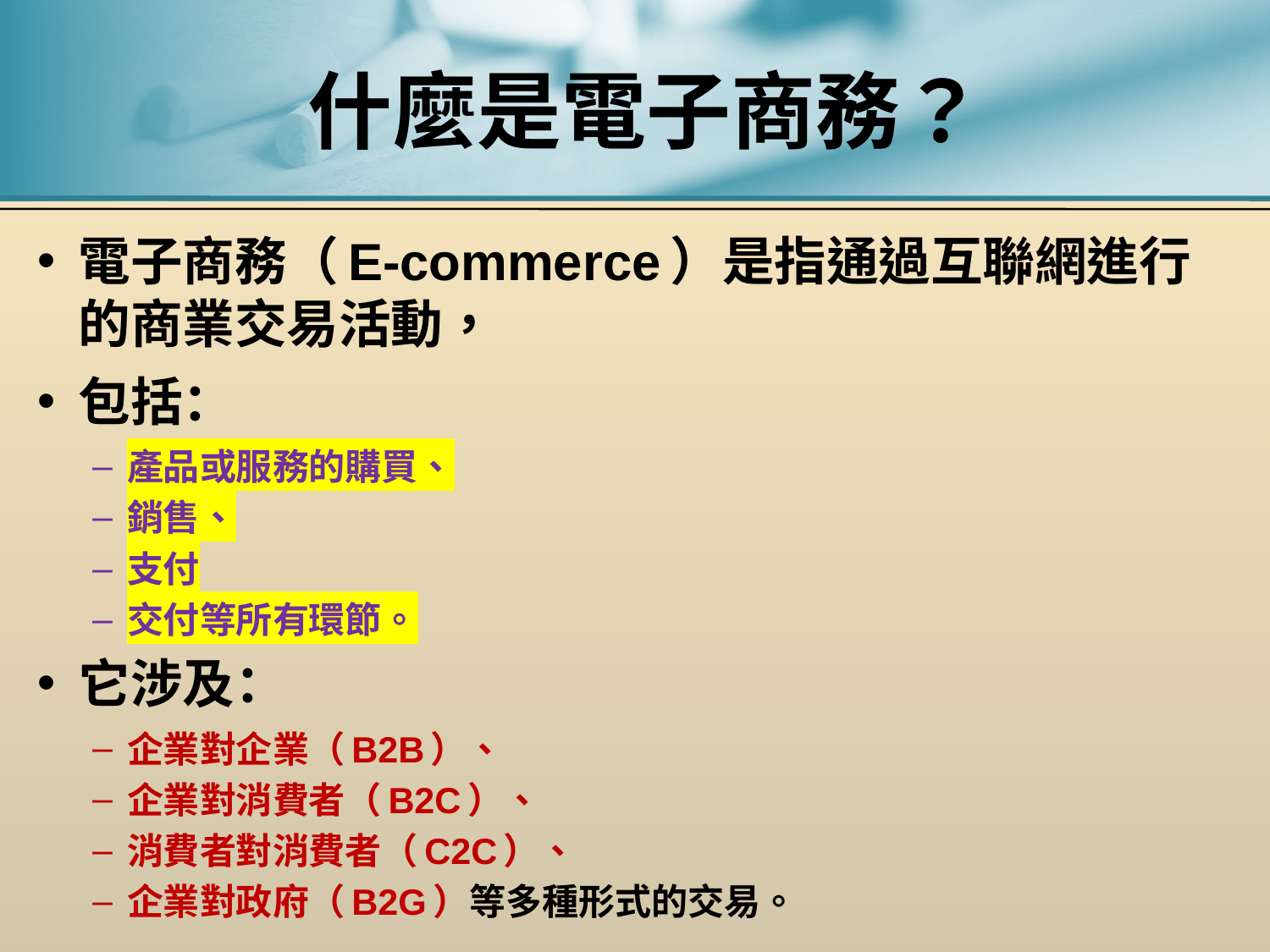

# 什麼是電子商務？
電子商務（E-commerce）是指通過互聯網進行的商業交易活動，
包括：
產品或服務的購買、
銷售、
支付
交付等所有環節。
它涉及：
企業對企業（B2B）、
企業對消費者（B2C）、
消費者對消費者（C2C）、
企業對政府（B2G）等多種形式的交易。